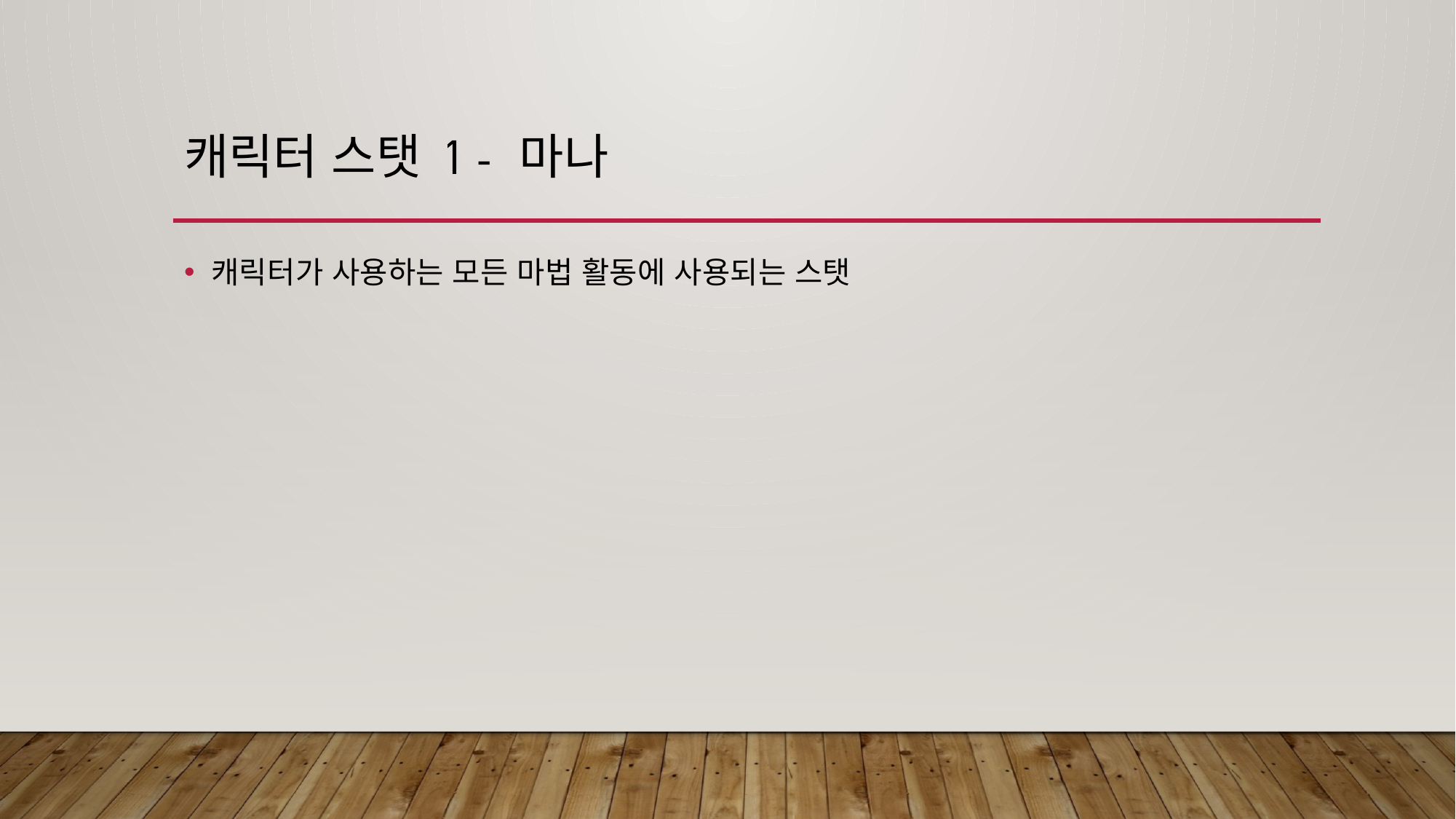

# 캐릭터 스탯 1 - 마나
캐릭터가 사용하는 모든 마법 활동에 사용되는 스탯